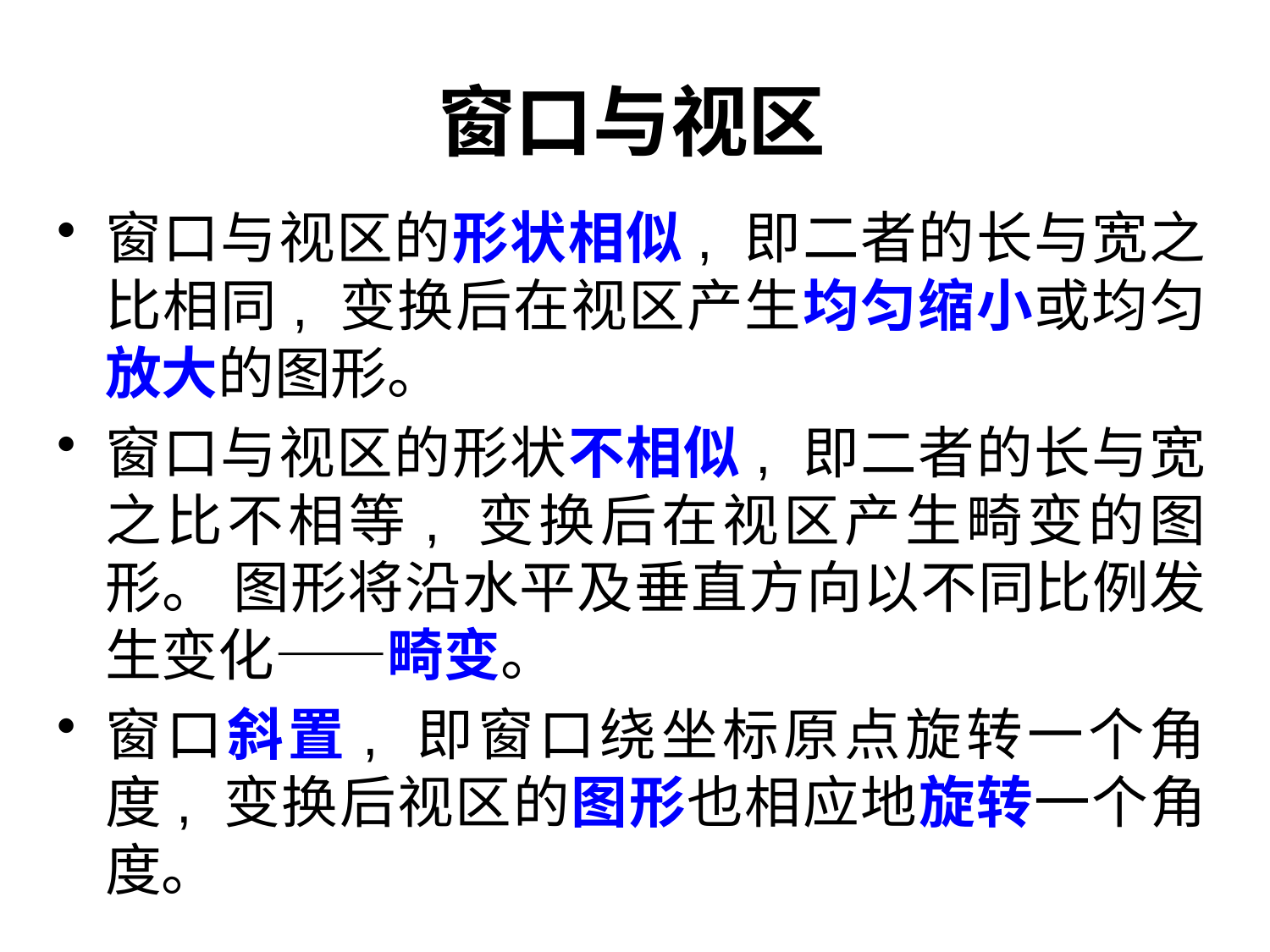

# 窗口与视区
窗口与视区的形状相似, 即二者的长与宽之比相同, 变换后在视区产生均匀缩小或均匀放大的图形。
窗口与视区的形状不相似, 即二者的长与宽之比不相等, 变换后在视区产生畸变的图形。 图形将沿水平及垂直方向以不同比例发生变化——畸变。
窗口斜置, 即窗口绕坐标原点旋转一个角度, 变换后视区的图形也相应地旋转一个角度。